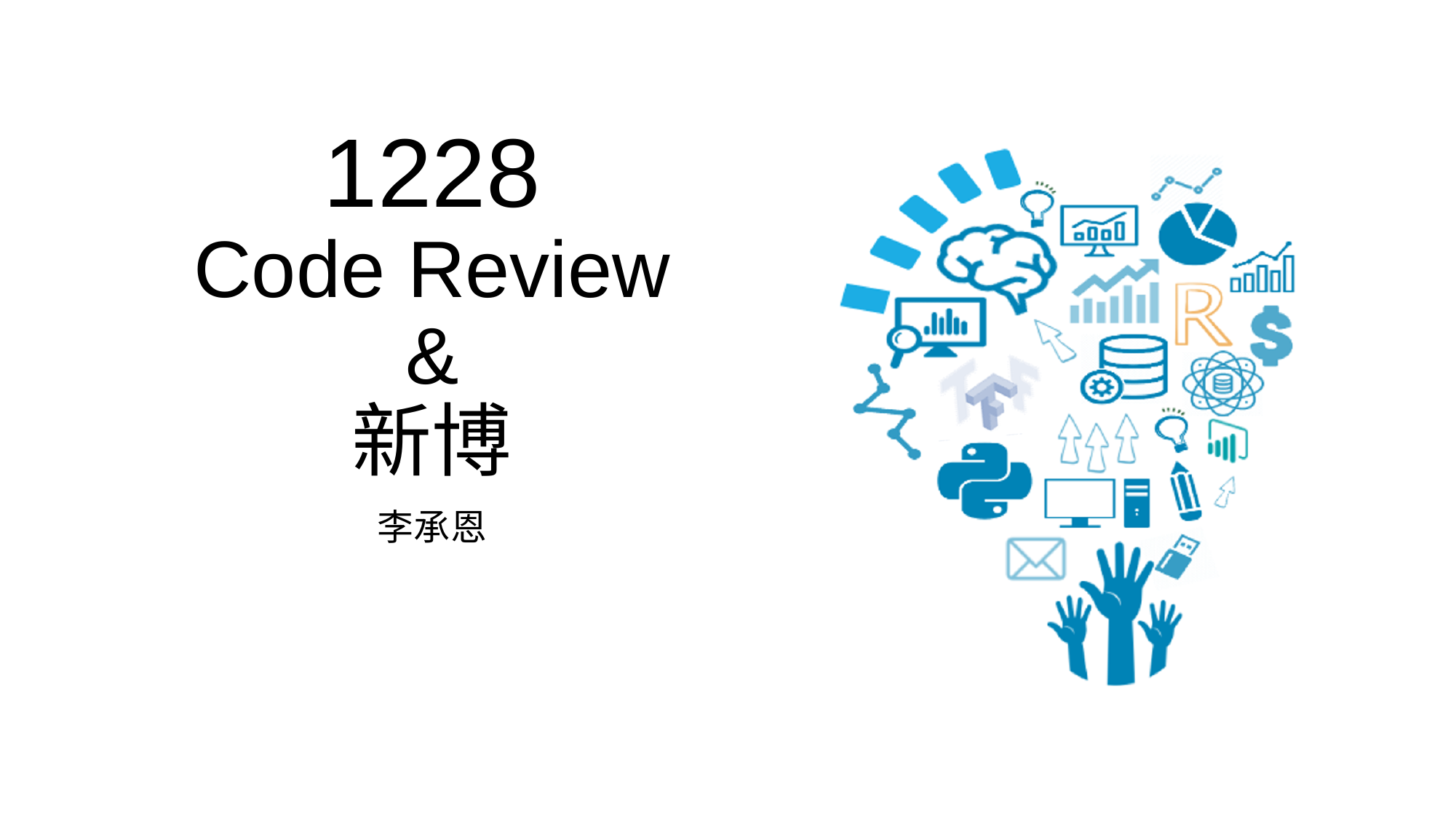

# 1228 Code Review & 新博
李承恩